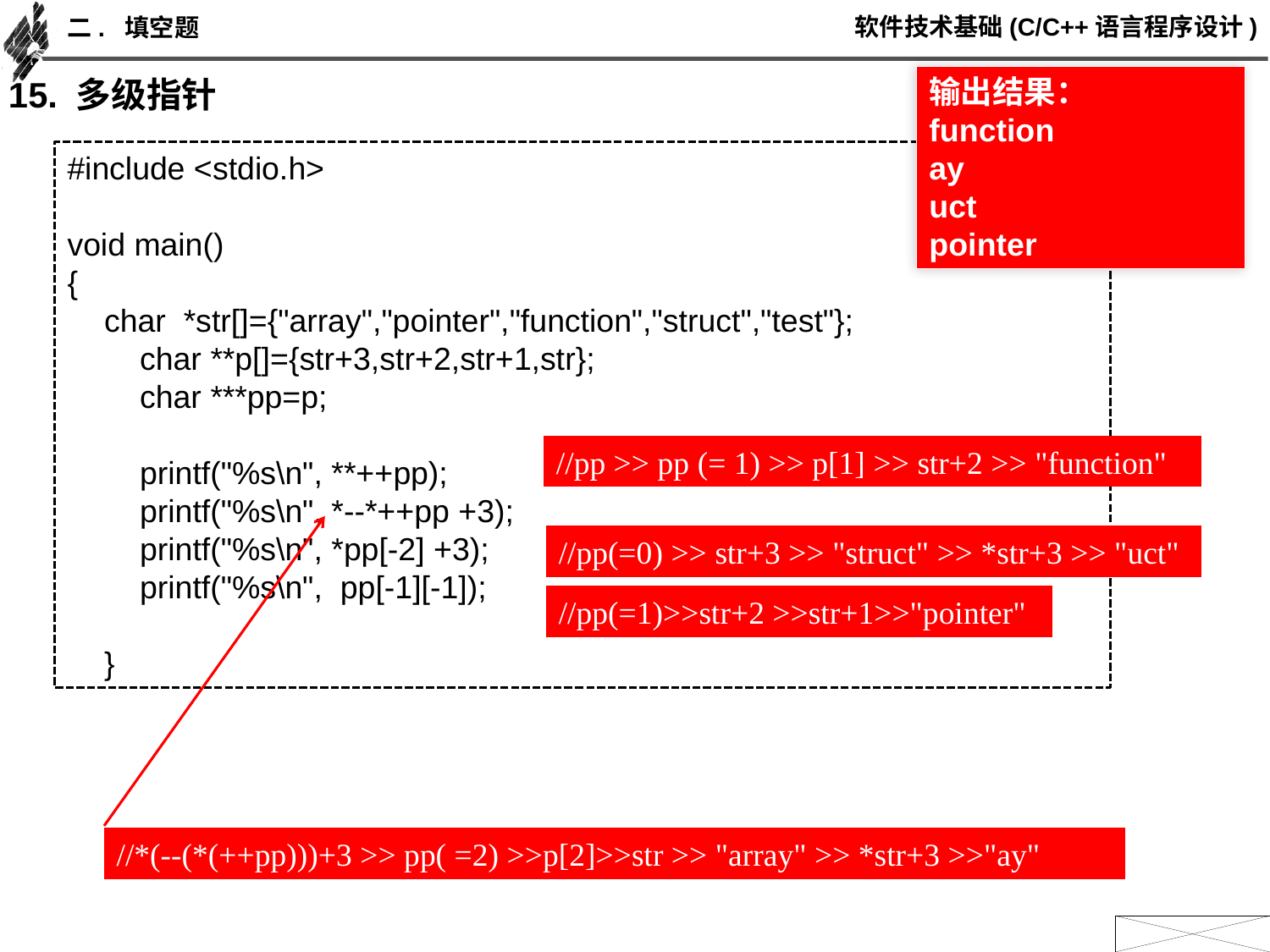

二.  填空题
15. 多级指针
输出结果：
function
ay
uct
pointer
#include <stdio.h>

void main()
{
char  *str[]={"array","pointer","function","struct","test"};
    char **p[]={str+3,str+2,str+1,str};
    char ***pp=p;

    printf("%s\n", **++pp);
    printf("%s\n", *--*++pp +3);
    printf("%s\n", *pp[-2] +3);
    printf("%s\n",  pp[-1][-1]);

}
//pp >> pp (= 1) >> p[1] >> str+2 >> "function"
//pp(=0) >> str+3 >> "struct" >> *str+3 >> "uct"
//pp(=1)>>str+2 >>str+1>>"pointer"
//*(--(*(++pp)))+3 >> pp( =2) >>p[2]>>str >> "array" >> *str+3 >>"ay"